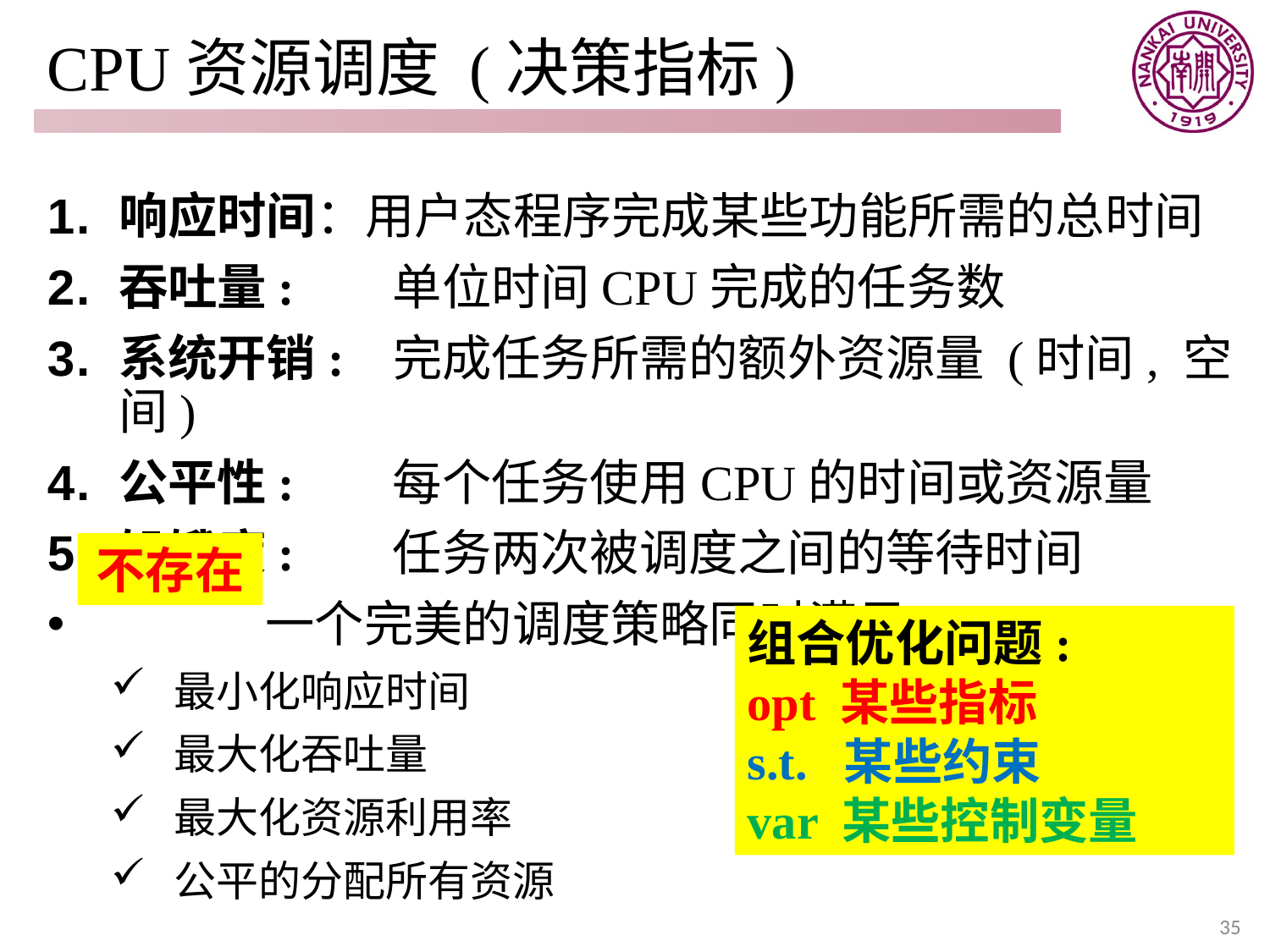

# CPU资源调度 (决策指标)
响应时间：用户态程序完成某些功能所需的总时间
吞吐量:       单位时间CPU完成的任务数
系统开销:   完成任务所需的额外资源量 (时间, 空间)
公平性:       每个任务使用CPU的时间或资源量
饥饿度:       任务两次被调度之间的等待时间
             一个完美的调度策略同时满足：
最小化响应时间
最大化吞吐量
最大化资源利用率
公平的分配所有资源
不存在
组合优化问题:
opt 某些指标
s.t.  某些约束
var 某些控制变量
35